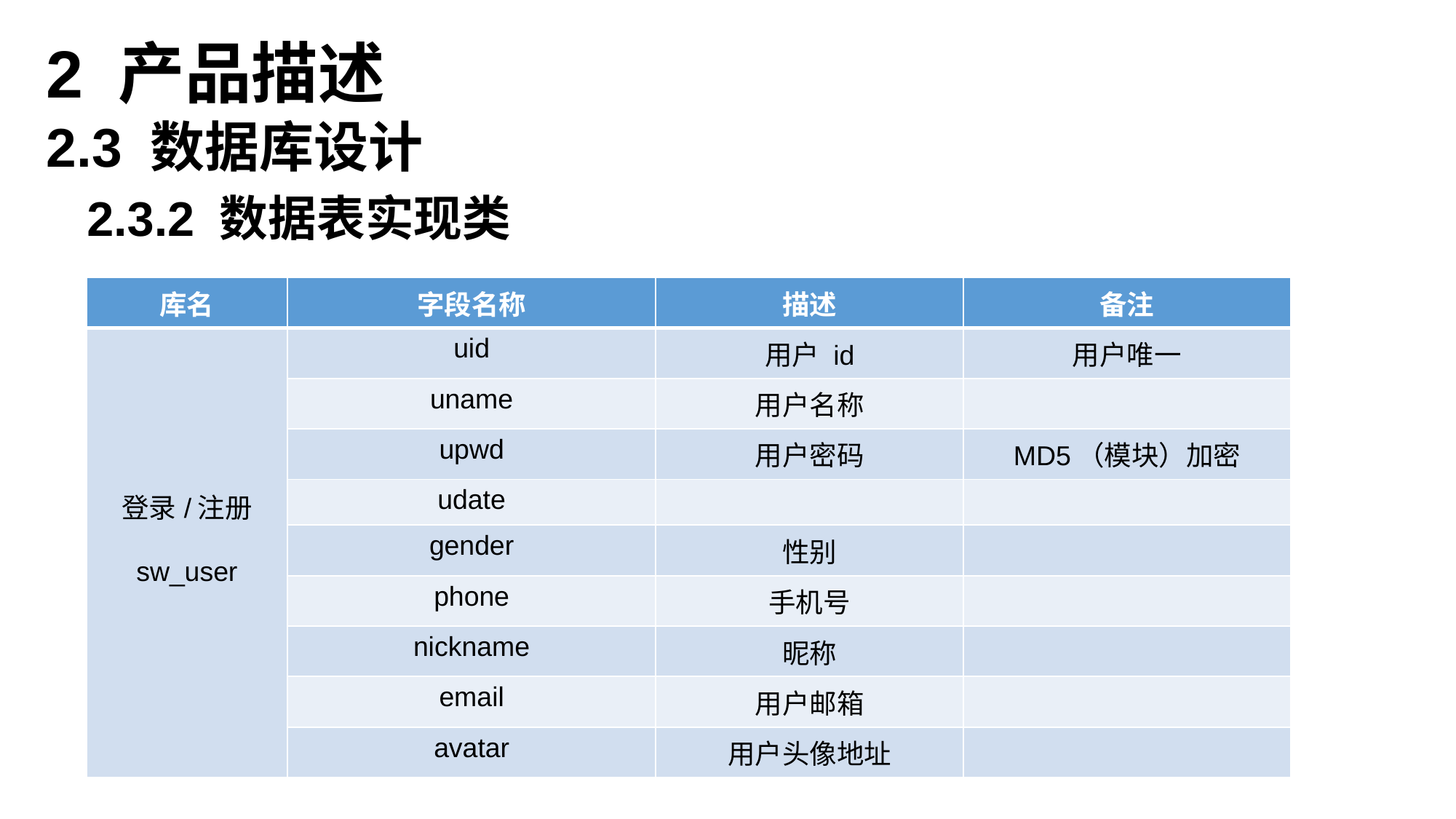

# 2 产品描述
2.3 数据库设计
   2.3.2 数据表实现类
| 库名 | 字段名称 | 描述 | 备注 |
| --- | --- | --- | --- |
| 登录/注册 sw\_user | uid | 用户 id | 用户唯一 |
|  | uname | 用户名称 |  |
|  | upwd | 用户密码 | MD5（模块）加密 |
|  | udate |  |  |
|  | gender | 性别 |  |
|  | phone | 手机号 |  |
|  | nickname | 昵称 |  |
|  | email | 用户邮箱 |  |
|  | avatar | 用户头像地址 |  |